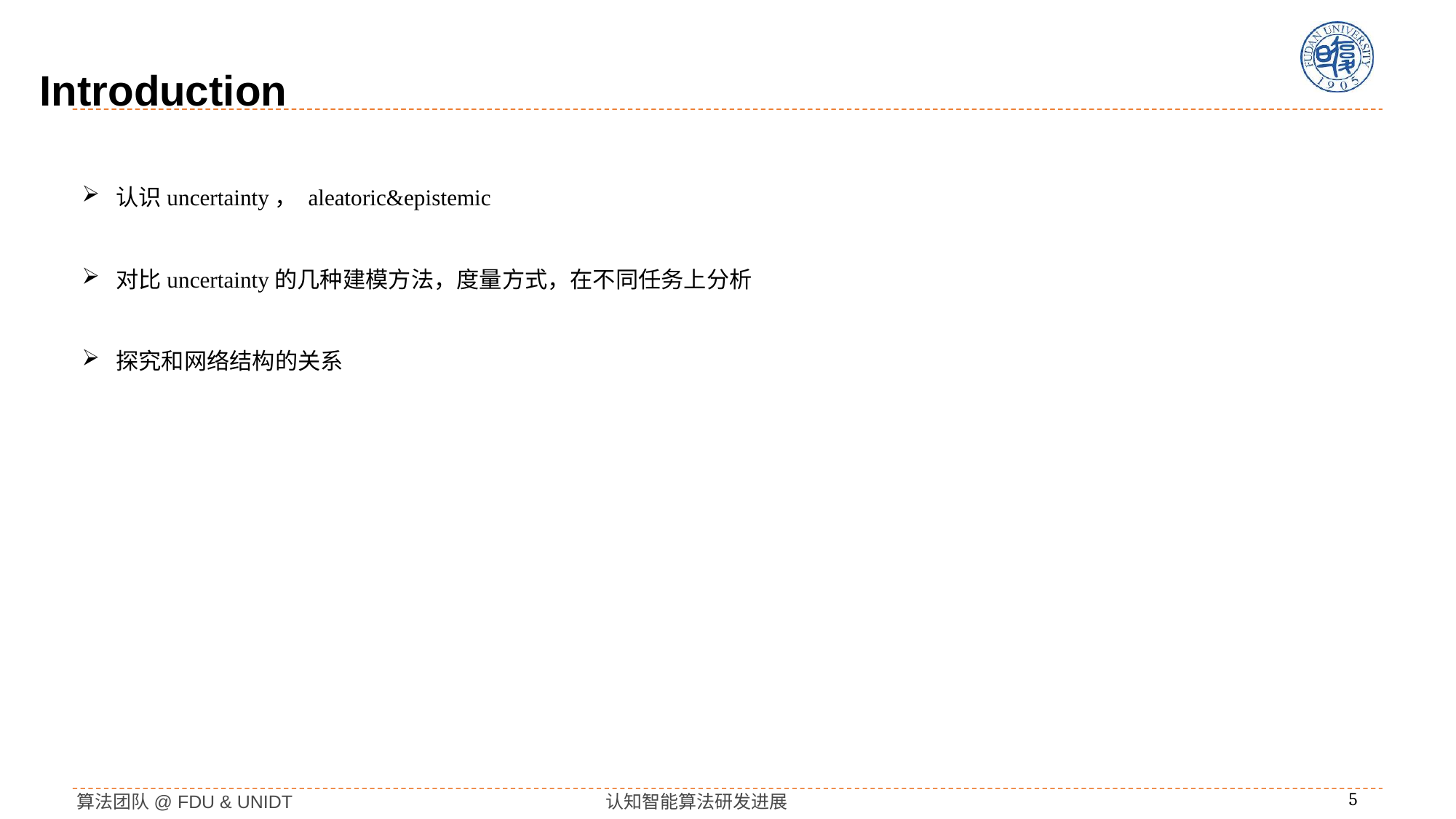

Introduction
认识uncertainty， aleatoric&epistemic

对比uncertainty的几种建模方法，度量方式，在不同任务上分析

探究和网络结构的关系